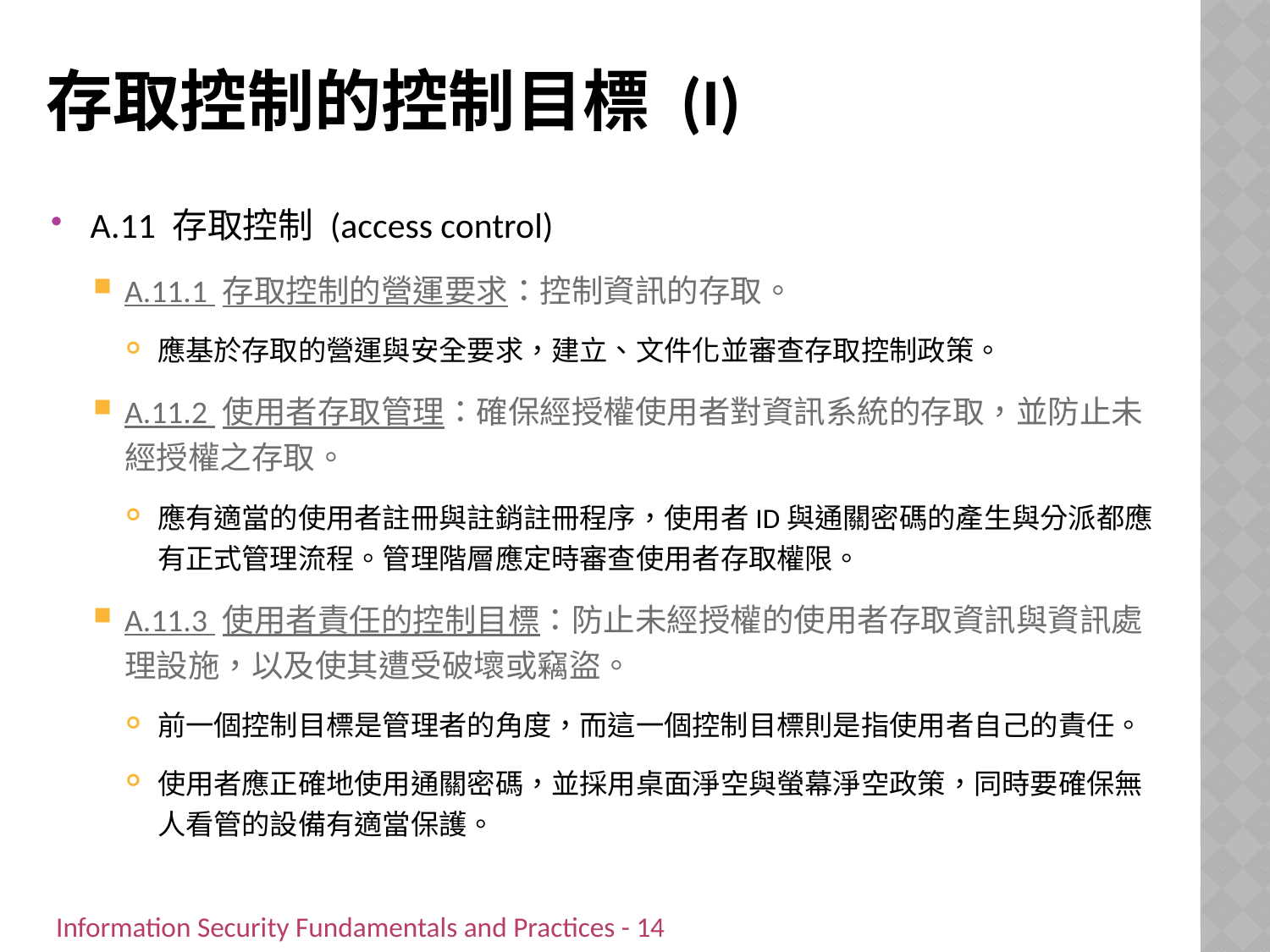

# 存取控制的控制目標 (I)
A.11 存取控制 (access control)
A.11.1 存取控制的營運要求：控制資訊的存取。
應基於存取的營運與安全要求，建立、文件化並審查存取控制政策。
A.11.2 使用者存取管理：確保經授權使用者對資訊系統的存取，並防止未經授權之存取。
應有適當的使用者註冊與註銷註冊程序，使用者ID與通關密碼的產生與分派都應有正式管理流程。管理階層應定時審查使用者存取權限。
A.11.3 使用者責任的控制目標：防止未經授權的使用者存取資訊與資訊處理設施，以及使其遭受破壞或竊盜。
前一個控制目標是管理者的角度，而這一個控制目標則是指使用者自己的責任。
使用者應正確地使用通關密碼，並採用桌面淨空與螢幕淨空政策，同時要確保無人看管的設備有適當保護。